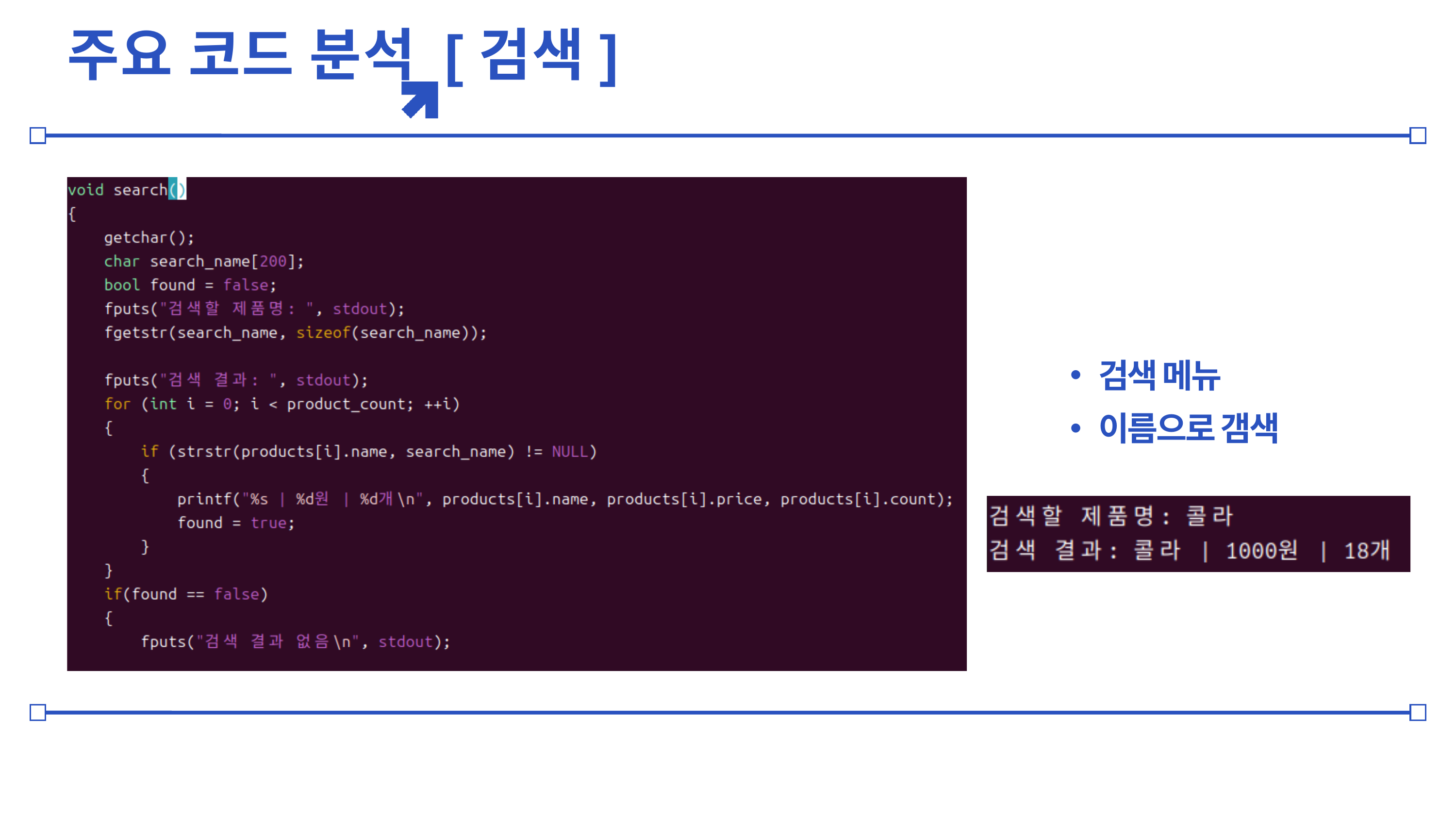

주요 코드 분석 [검색]

검색 메뉴
이름으로 갬색